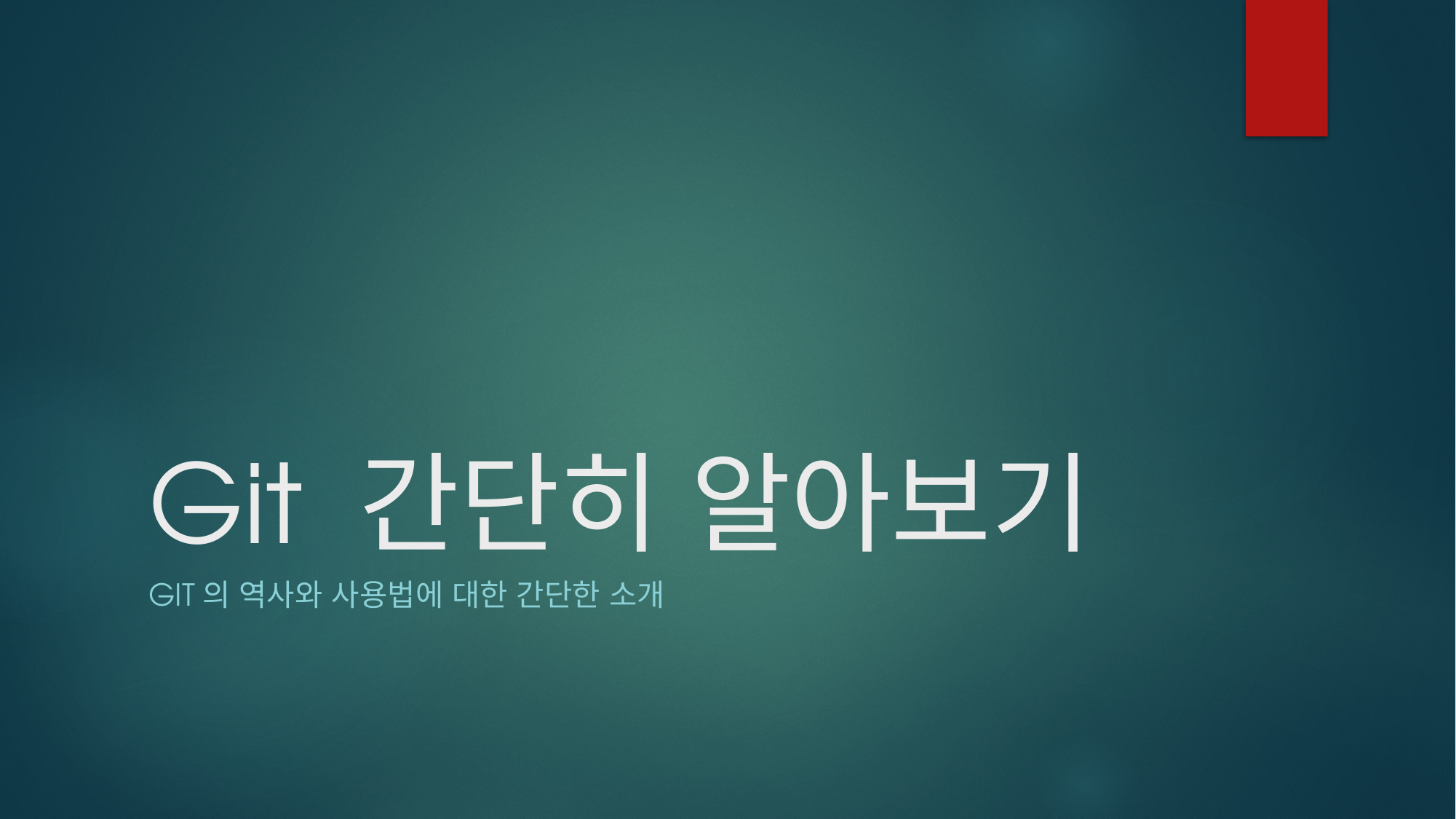

# Git 간단히 알아보기
Git의 역사와 사용법에 대한 간단한 소개